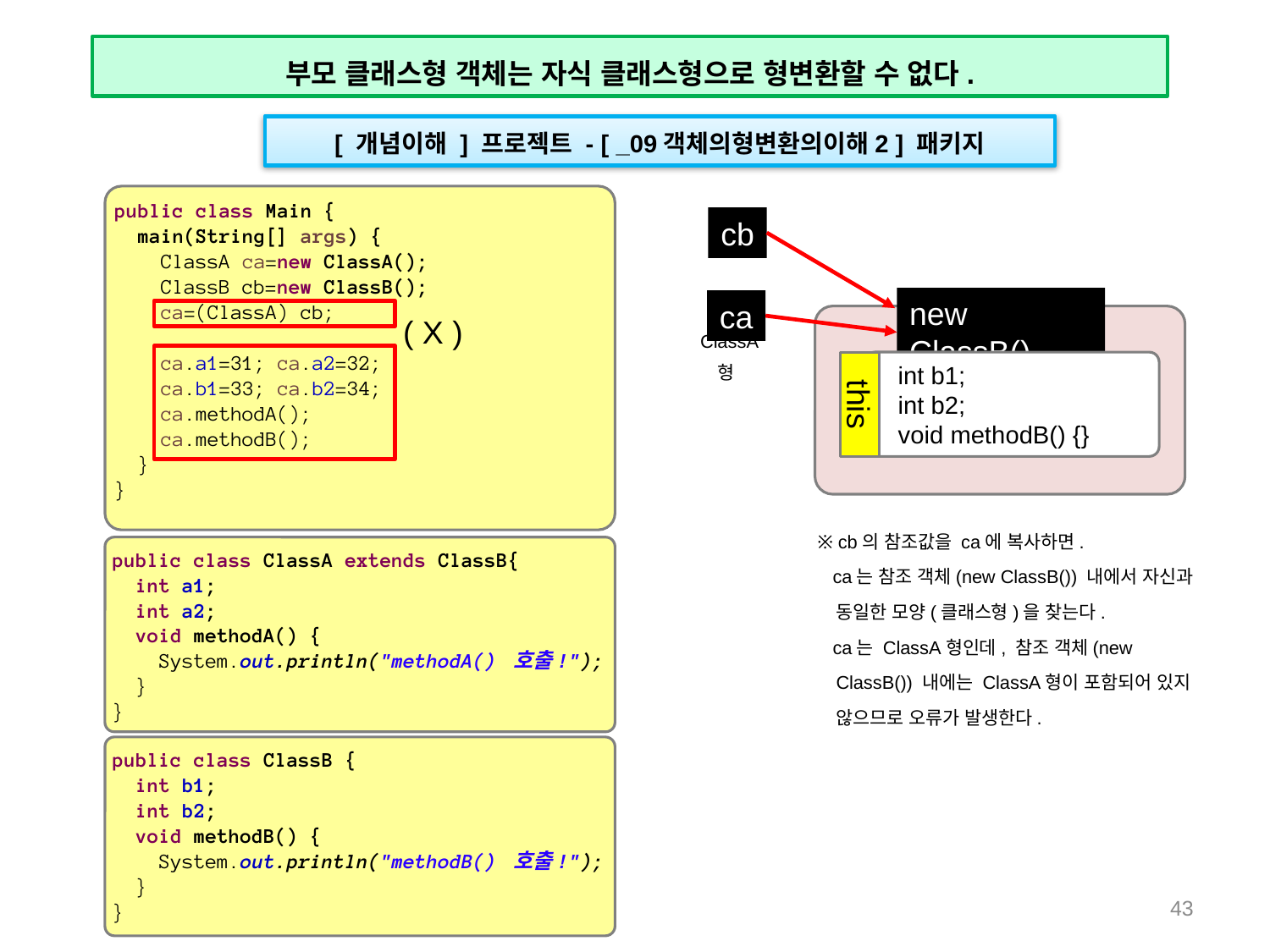

부모 클래스형 객체는 자식 클래스형으로 형변환할 수 없다.
[ 개념이해 ] 프로젝트 - [ _09객체의형변환의이해2 ] 패키지
public class Main {
  main(String[] args) {
    ClassA ca=new ClassA();
    ClassB cb=new ClassB();
    ca=(ClassA) cb;

    ca.a1=31; ca.a2=32;
    ca.b1=33; ca.b2=34;
    ca.methodA();
    ca.methodB();
  }
}
cb
new ClassB()
ca

( X )

ClassA형

int b1;
int b2;
void methodB() {}
this
※ cb의 참조값을 ca에 복사하면.
   ca는 참조 객체(new ClassB()) 내에서 자신과 동일한 모양(클래스형)을 찾는다.
   ca는 ClassA형인데, 참조 객체(new ClassB()) 내에는 ClassA형이 포함되어 있지 않으므로 오류가 발생한다.
public class ClassA extends ClassB{
  int a1;
  int a2;
  void methodA() {
    System.out.println("methodA() 호출!");
  }
}
public class ClassB {
  int b1;
  int b2;
  void methodB() {
    System.out.println("methodB() 호출!");
  }
}
43